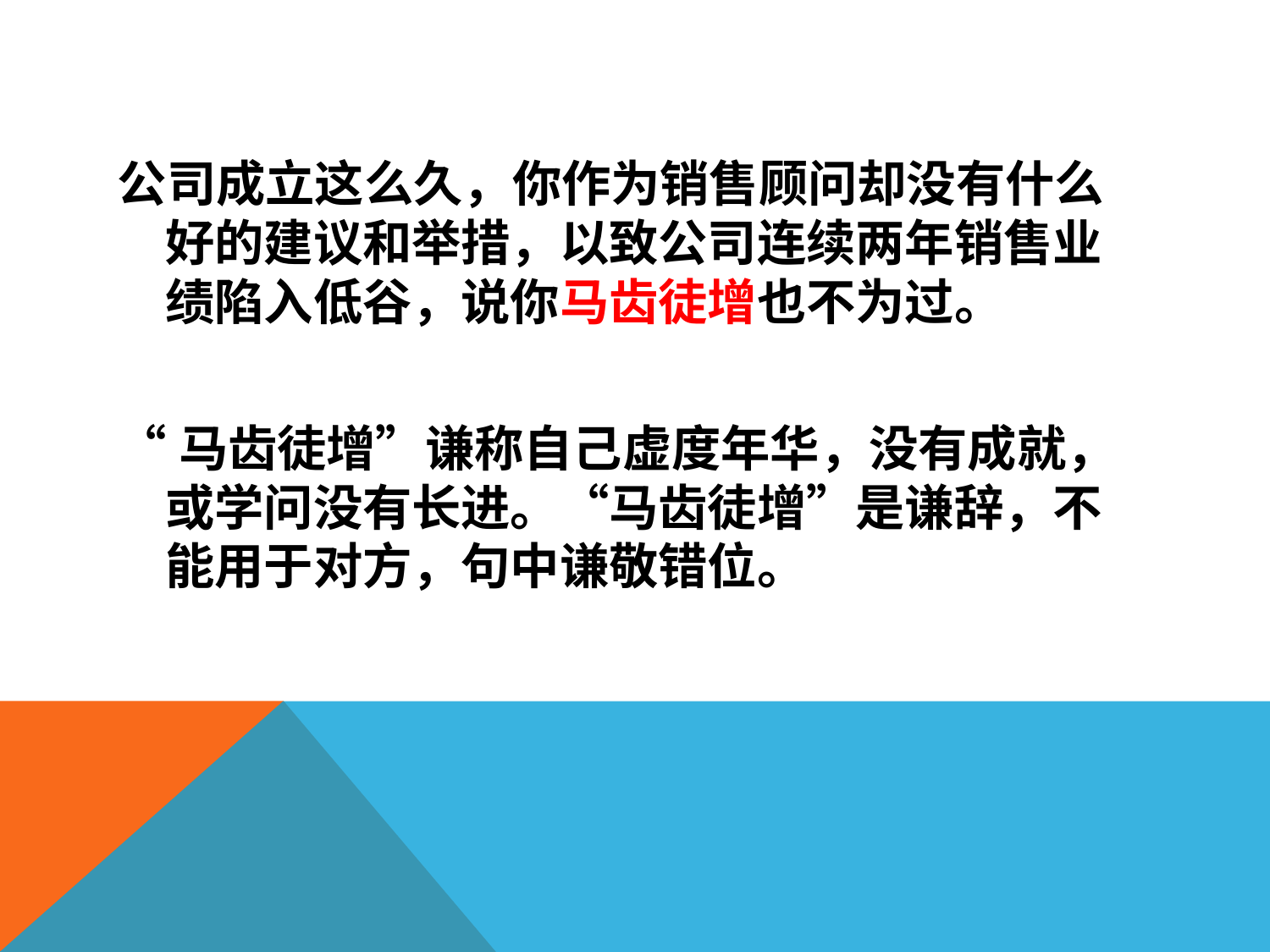

#
公司成立这么久，你作为销售顾问却没有什么好的建议和举措，以致公司连续两年销售业绩陷入低谷，说你马齿徒增也不为过。

“马齿徒增”谦称自己虚度年华，没有成就，或学问没有长进。“马齿徒增”是谦辞，不能用于对方，句中谦敬错位。